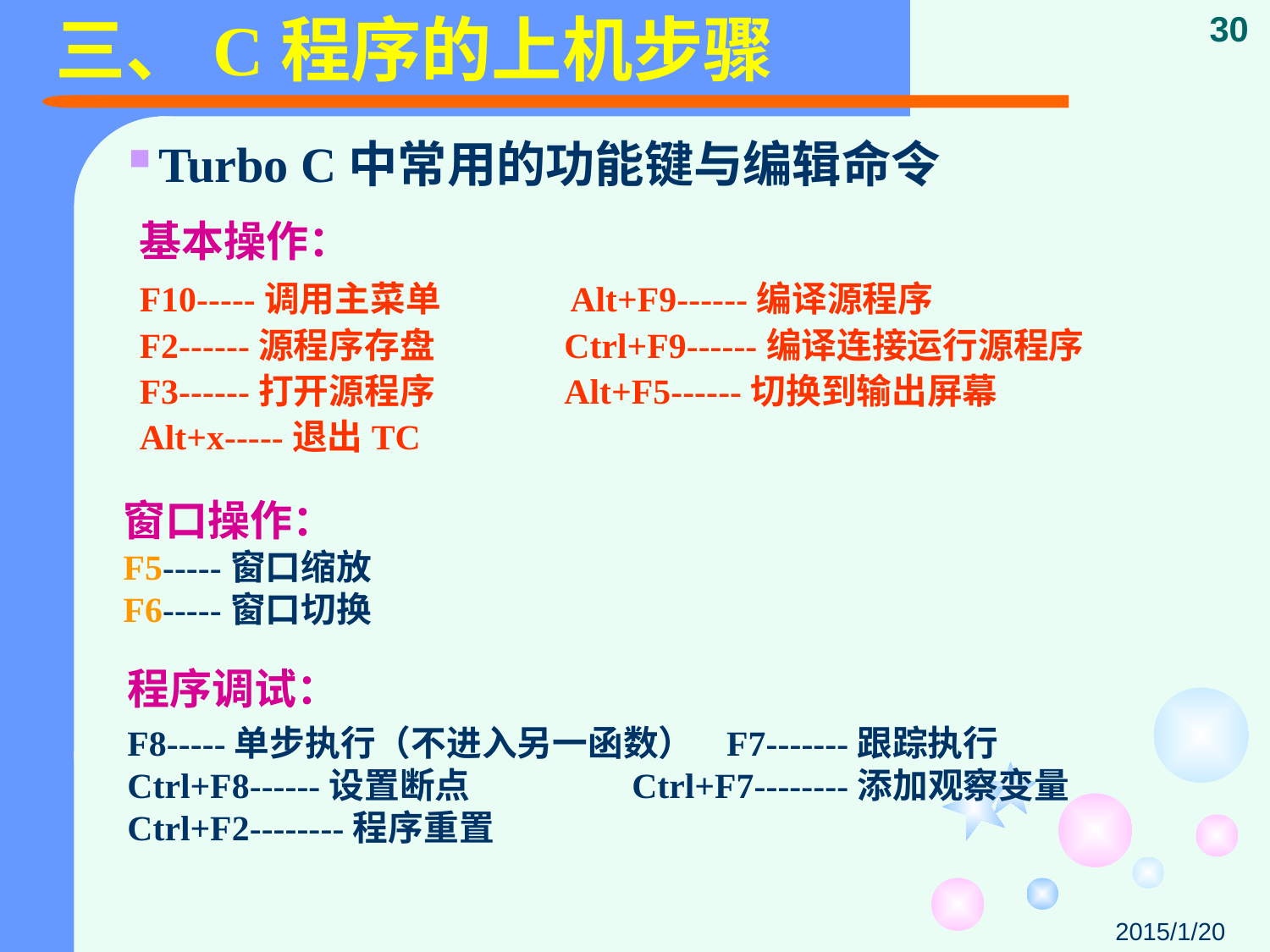

# 三、C程序的上机步骤
30
Turbo C中常用的功能键与编辑命令
基本操作：
F10-----调用主菜单               Alt+F9------编译源程序
F2------源程序存盘               Ctrl+F9------编译连接运行源程序
F3------打开源程序               Alt+F5------切换到输出屏幕
Alt+x-----退出TC
窗口操作：
F5-----窗口缩放
F6-----窗口切换
程序调试：
F8-----单步执行（不进入另一函数）   F7-------跟踪执行
Ctrl+F8------设置断点                   Ctrl+F7--------添加观察变量
Ctrl+F2--------程序重置
2015/1/20